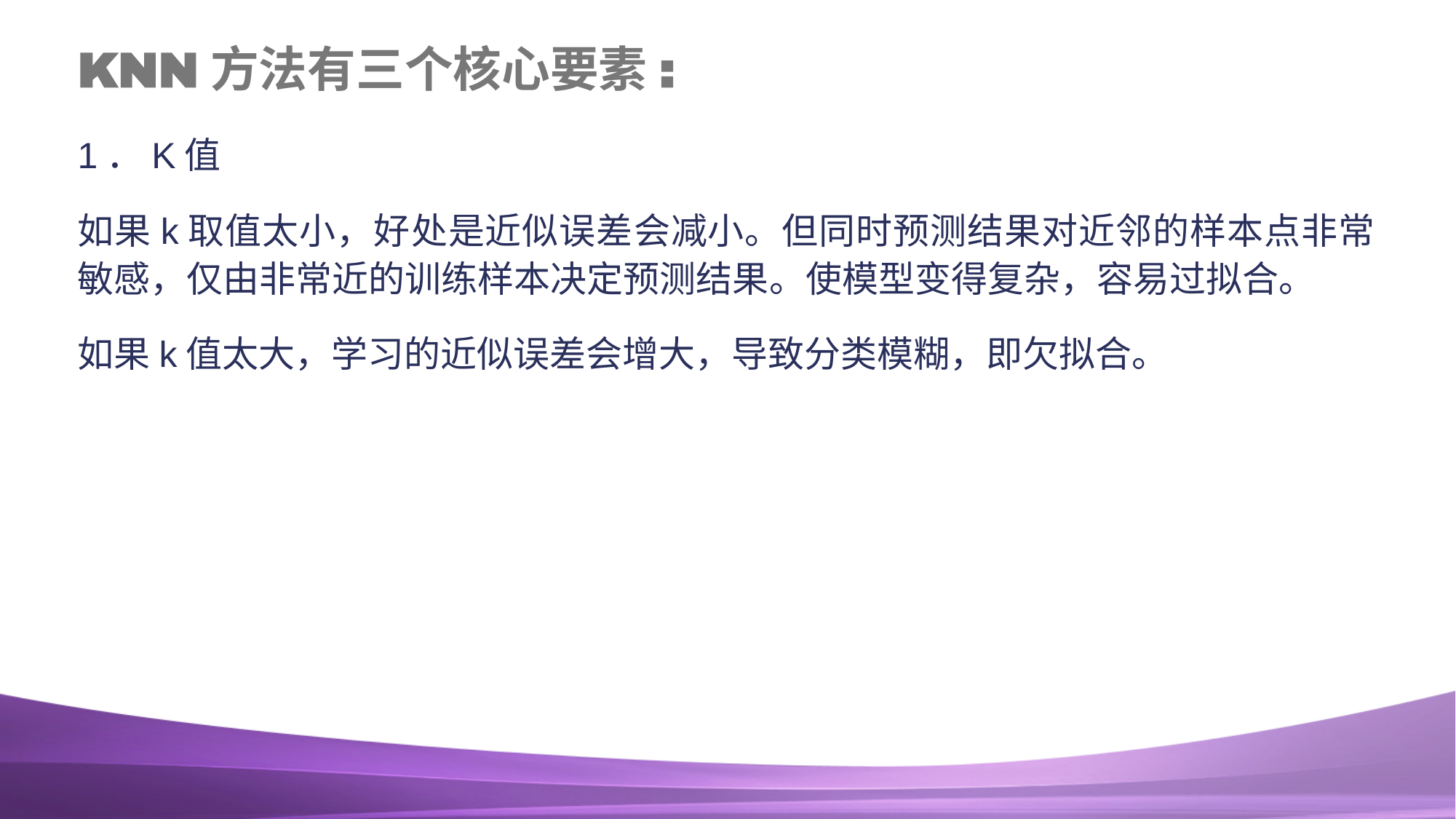

# KNN方法有三个核心要素:
1．K值
如果k取值太小，好处是近似误差会减小。但同时预测结果对近邻的样本点非常敏感，仅由非常近的训练样本决定预测结果。使模型变得复杂，容易过拟合。
如果k值太大，学习的近似误差会增大，导致分类模糊，即欠拟合。